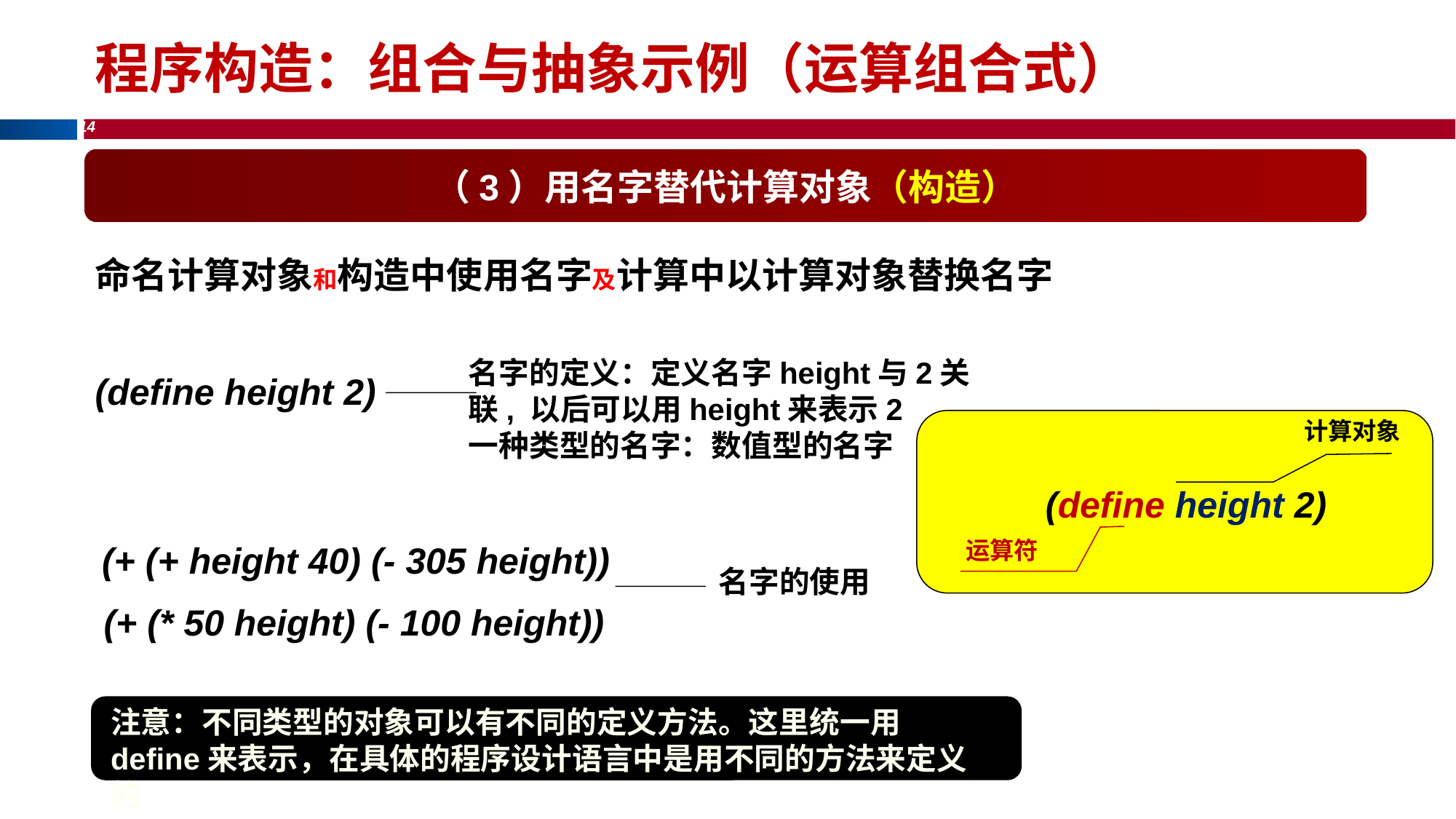

程序构造：组合与抽象示例（运算组合式）
（3）用名字替代计算对象（构造）
命名计算对象和构造中使用名字及计算中以计算对象替换名字
名字的定义：定义名字height与2关联, 以后可以用height来表示2
一种类型的名字：数值型的名字
(define height 2)

计算对象

(define height 2)

运算符
(+ (+ height 40) (- 305 height))
名字的使用

(+ (* 50 height) (- 100 height))
注意：不同类型的对象可以有不同的定义方法。这里统一用define来表示，在具体的程序设计语言中是用不同的方法来定义的